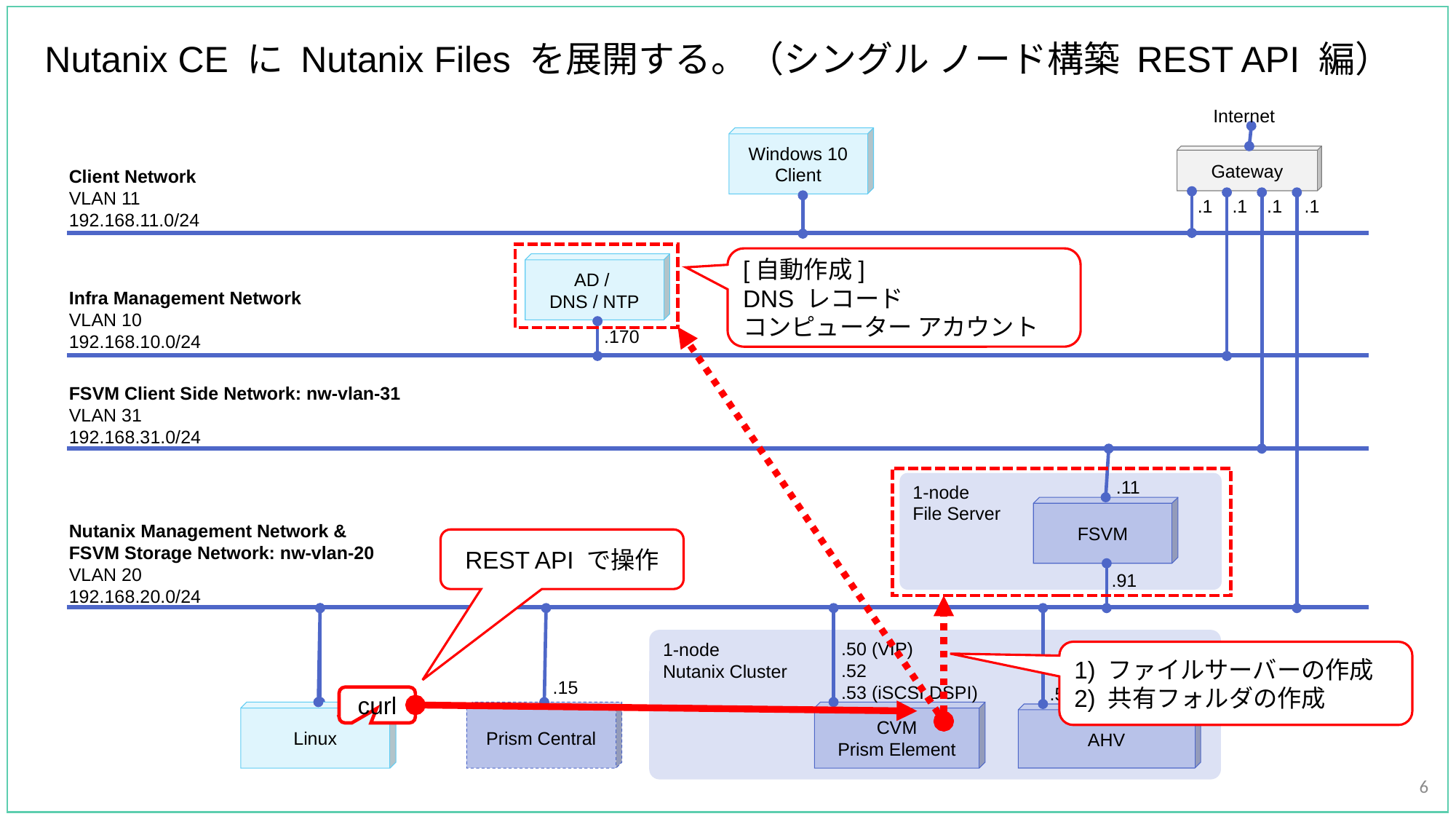

# Nutanix CE に Nutanix Files を展開する。（シングル ノード構築 REST API 編）

[自動作成]
DNS レコード
コンピューター アカウント

REST API で操作
1) ファイルサーバーの作成
2) 共有フォルダの作成
curl
Linux
6